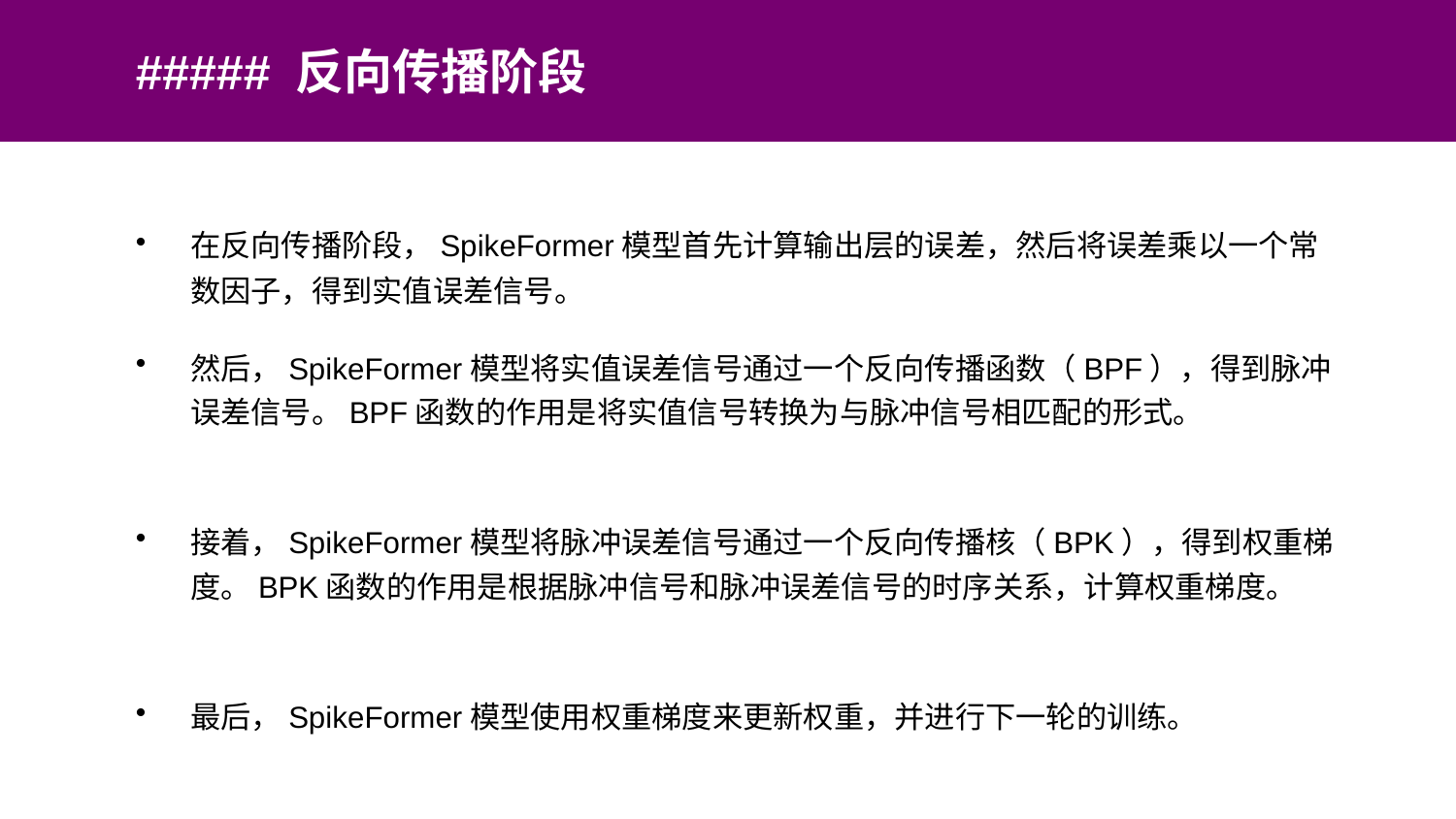

##### 反向传播阶段
在反向传播阶段，SpikeFormer模型首先计算输出层的误差，然后将误差乘以一个常数因子，得到实值误差信号。
然后，SpikeFormer模型将实值误差信号通过一个反向传播函数（BPF），得到脉冲误差信号。BPF函数的作用是将实值信号转换为与脉冲信号相匹配的形式。
接着，SpikeFormer模型将脉冲误差信号通过一个反向传播核（BPK），得到权重梯度。BPK函数的作用是根据脉冲信号和脉冲误差信号的时序关系，计算权重梯度。
最后，SpikeFormer模型使用权重梯度来更新权重，并进行下一轮的训练。